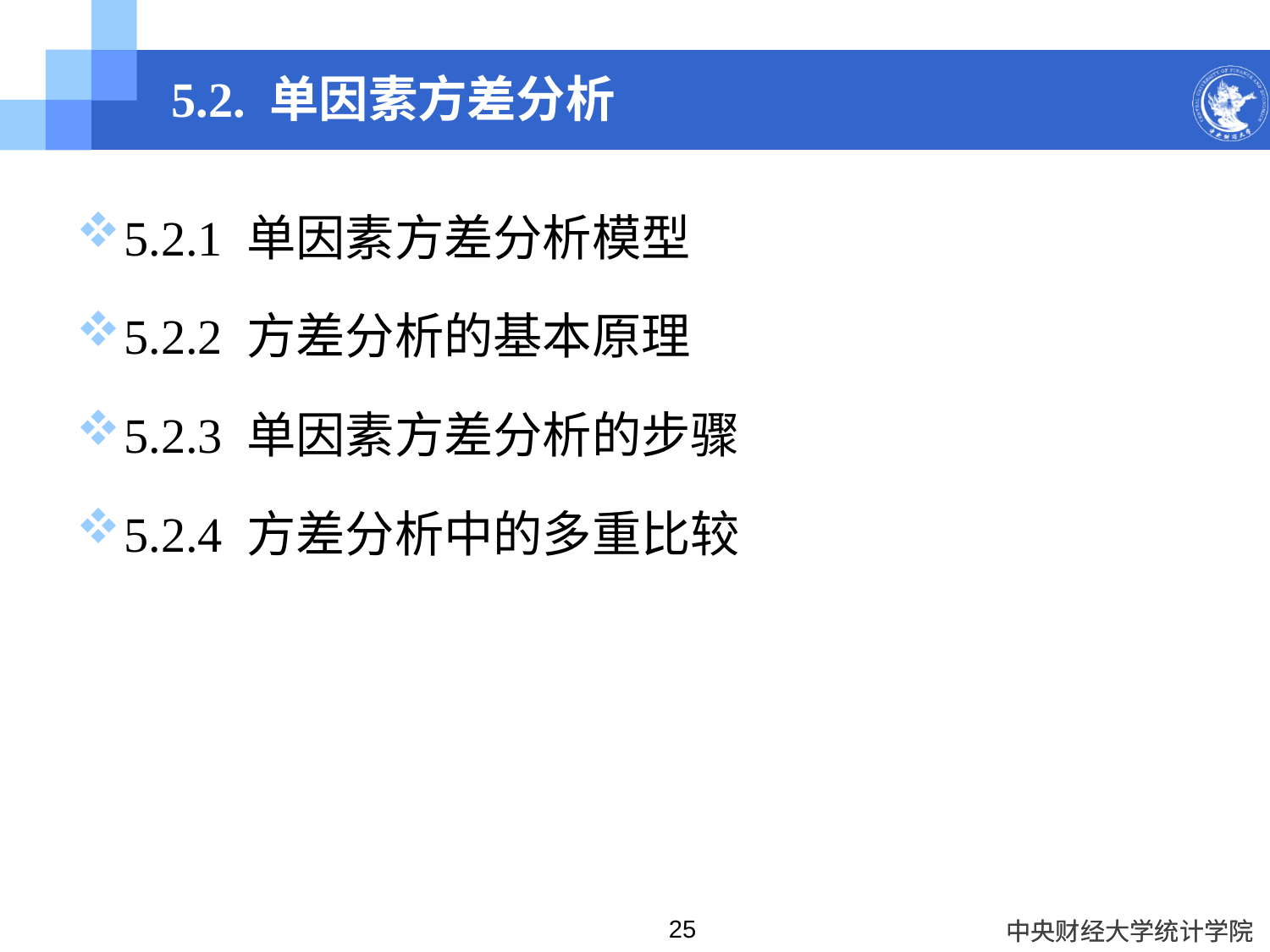

# 5.2. 单因素方差分析
5.2.1 单因素方差分析模型
5.2.2 方差分析的基本原理
5.2.3 单因素方差分析的步骤
5.2.4 方差分析中的多重比较
25